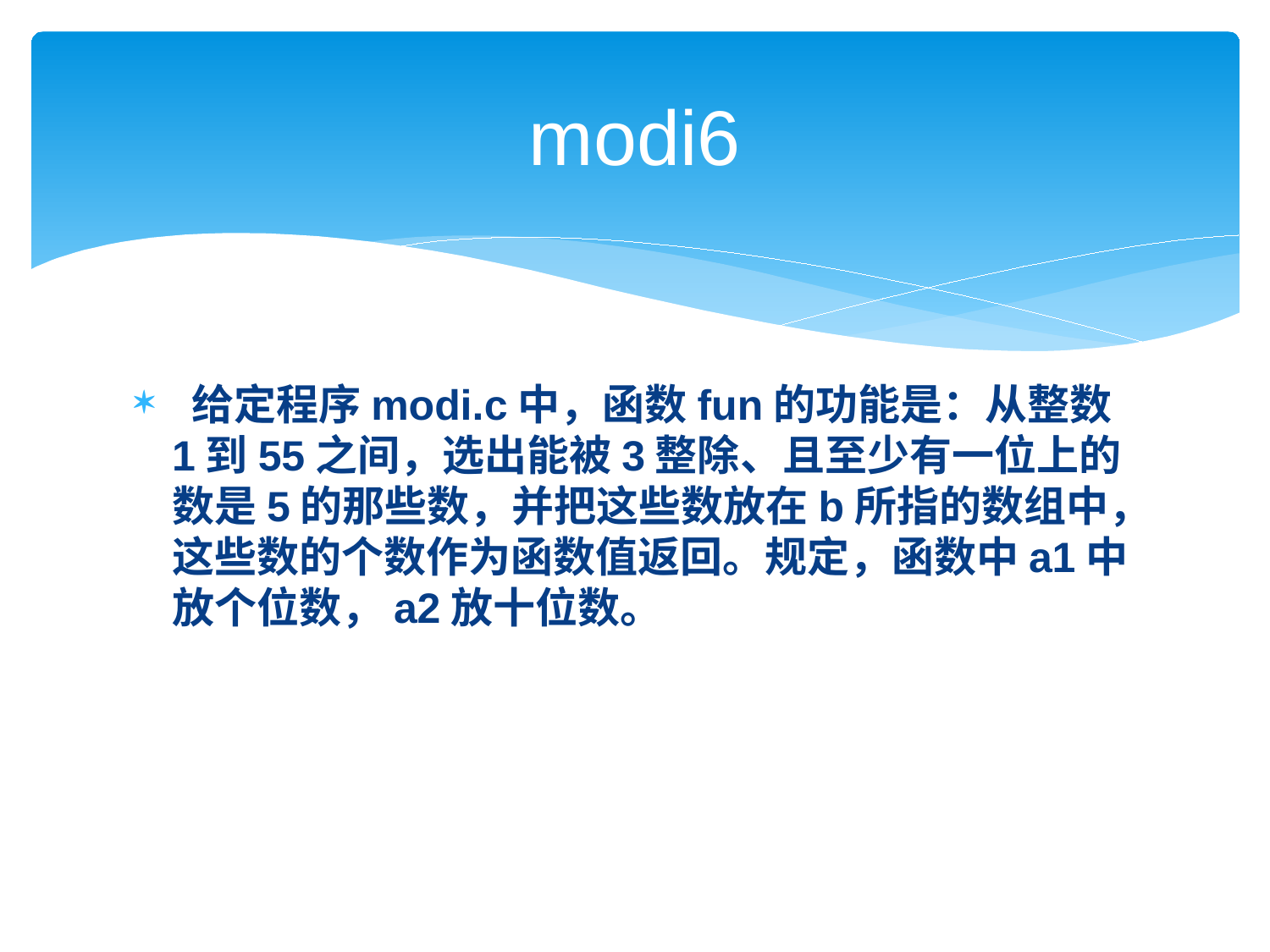

# modi6
 给定程序modi.c中，函数fun的功能是：从整数1到55之间，选出能被3整除、且至少有一位上的数是5的那些数，并把这些数放在b所指的数组中，这些数的个数作为函数值返回。规定，函数中a1中放个位数，a2放十位数。